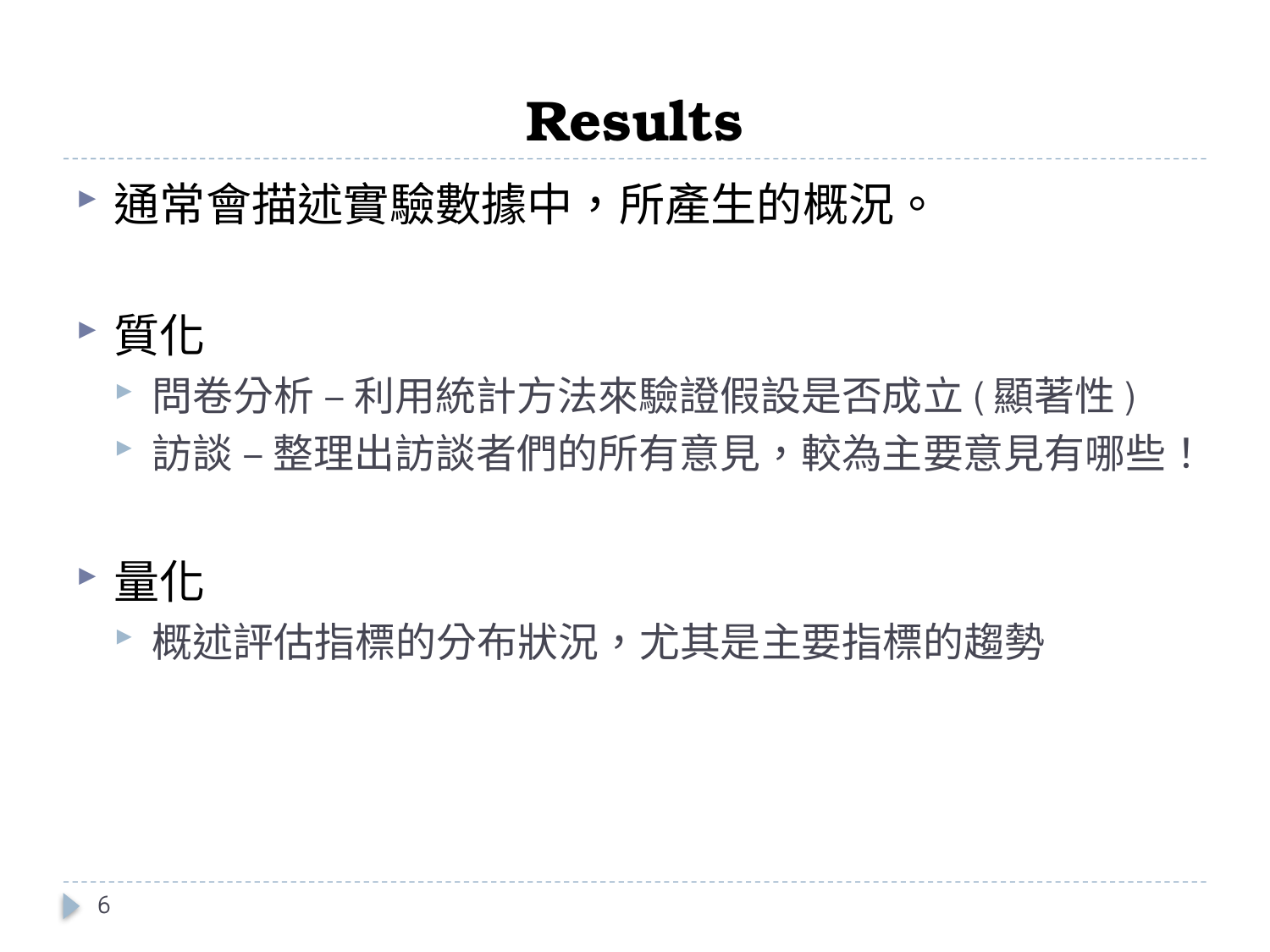

# Results
通常會描述實驗數據中，所產生的概況。

質化
問卷分析 – 利用統計方法來驗證假設是否成立(顯著性)
訪談 – 整理出訪談者們的所有意見，較為主要意見有哪些！

量化
概述評估指標的分布狀況，尤其是主要指標的趨勢

6